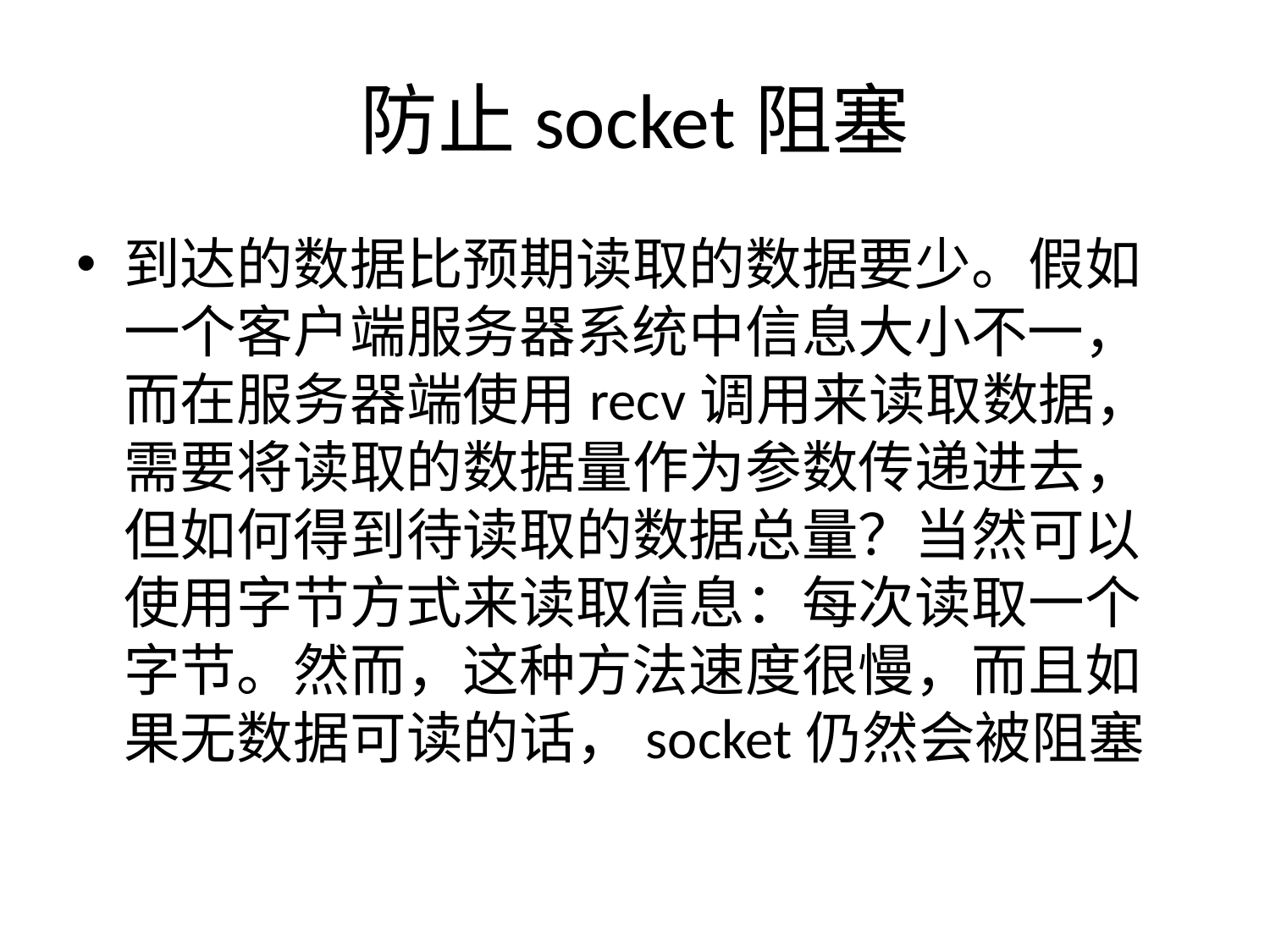

# 防止socket阻塞
到达的数据比预期读取的数据要少。假如一个客户端服务器系统中信息大小不一，而在服务器端使用recv调用来读取数据，需要将读取的数据量作为参数传递进去，但如何得到待读取的数据总量？当然可以使用字节方式来读取信息：每次读取一个字节。然而，这种方法速度很慢，而且如果无数据可读的话，socket仍然会被阻塞